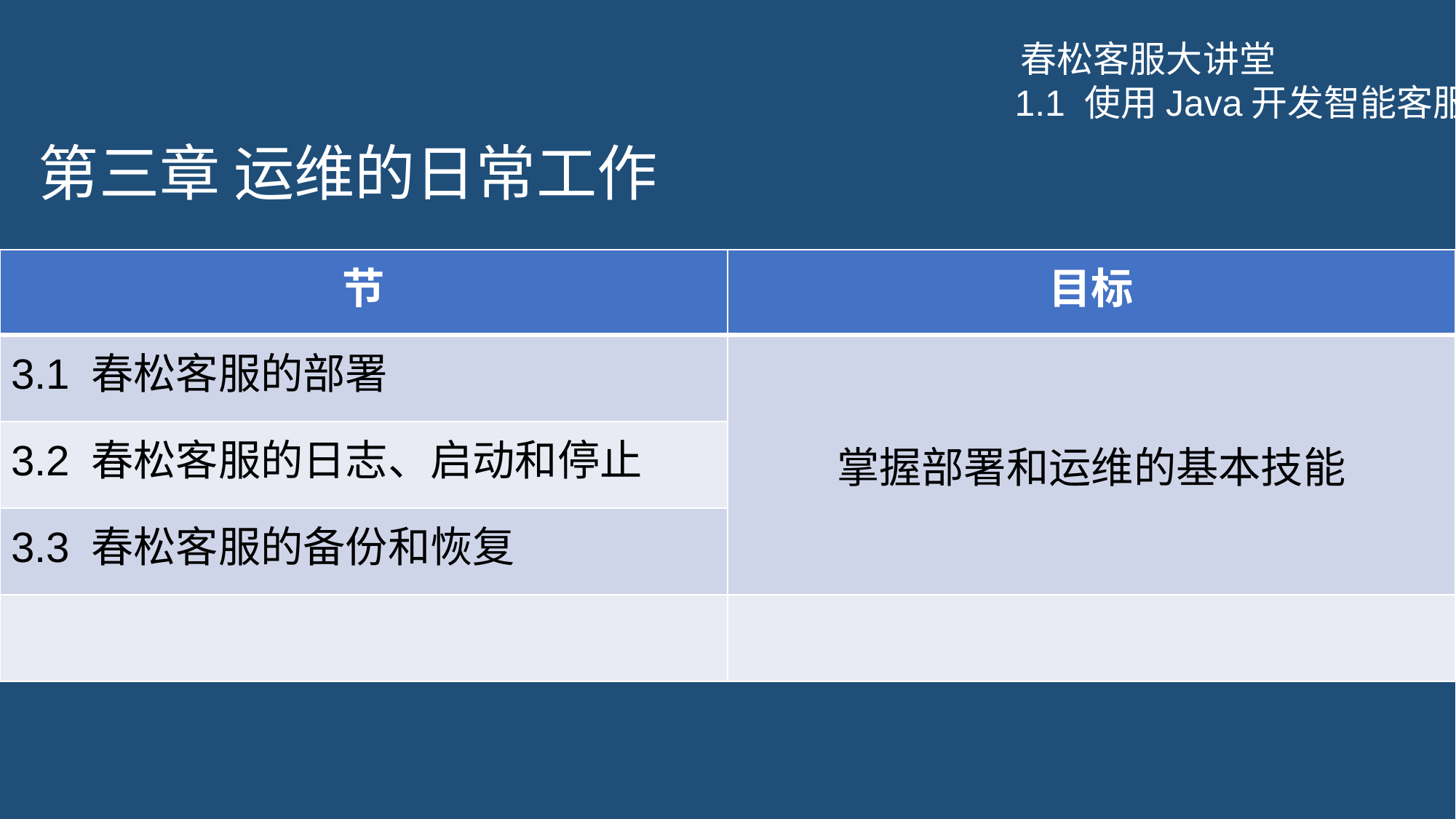

春松客服大讲堂
1.1 使用Java开发智能客服
第三章 运维的日常工作
| 节 | 目标 |
| --- | --- |
| 3.1 春松客服的部署 | 掌握部署和运维的基本技能 |
| 3.2 春松客服的日志、启动和停止 |  |
| 3.3 春松客服的备份和恢复 |  |
|  |  |